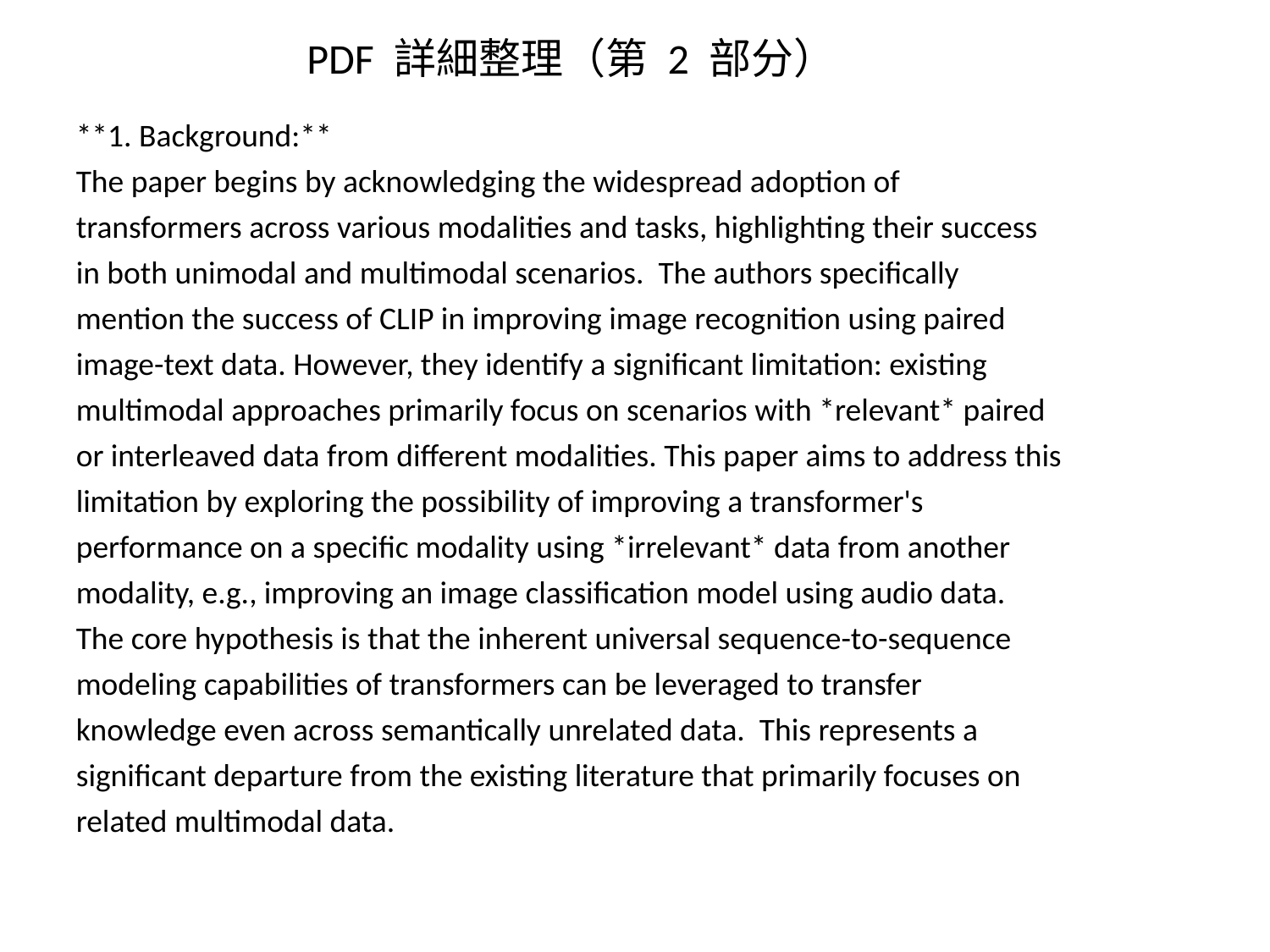

PDF 詳細整理（第 2 部分）

**1. Background:**
The paper begins by acknowledging the widespread adoption of transformers across various modalities and tasks, highlighting their success in both unimodal and multimodal scenarios.  The authors specifically mention the success of CLIP in improving image recognition using paired image-text data. However, they identify a significant limitation: existing multimodal approaches primarily focus on scenarios with *relevant* paired or interleaved data from different modalities. This paper aims to address this limitation by exploring the possibility of improving a transformer's performance on a specific modality using *irrelevant* data from another modality, e.g., improving an image classification model using audio data.  The core hypothesis is that the inherent universal sequence-to-sequence modeling capabilities of transformers can be leveraged to transfer knowledge even across semantically unrelated data.  This represents a significant departure from the existing literature that primarily focuses on related multimodal data.